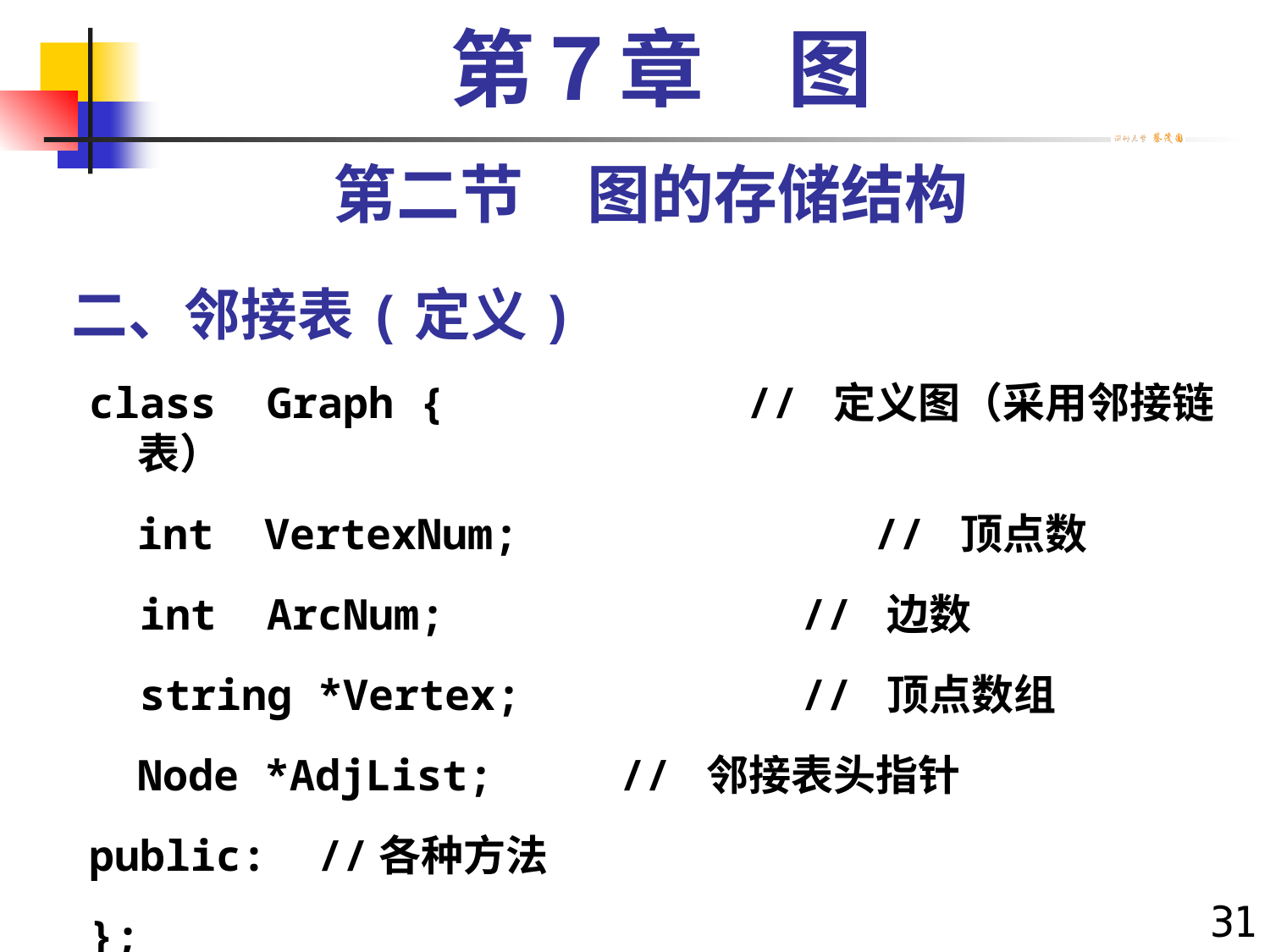

第７章　图
第二节　图的存储结构
# 二、邻接表(定义)
class  Graph {		    // 定义图（采用邻接链表）
	int  VertexNum;		    // 顶点数
  int  ArcNum;              // 边数
  string *Vertex;           // 顶点数组
	Node *AdjList;	    // 邻接表头指针
public:  //各种方法
};
31